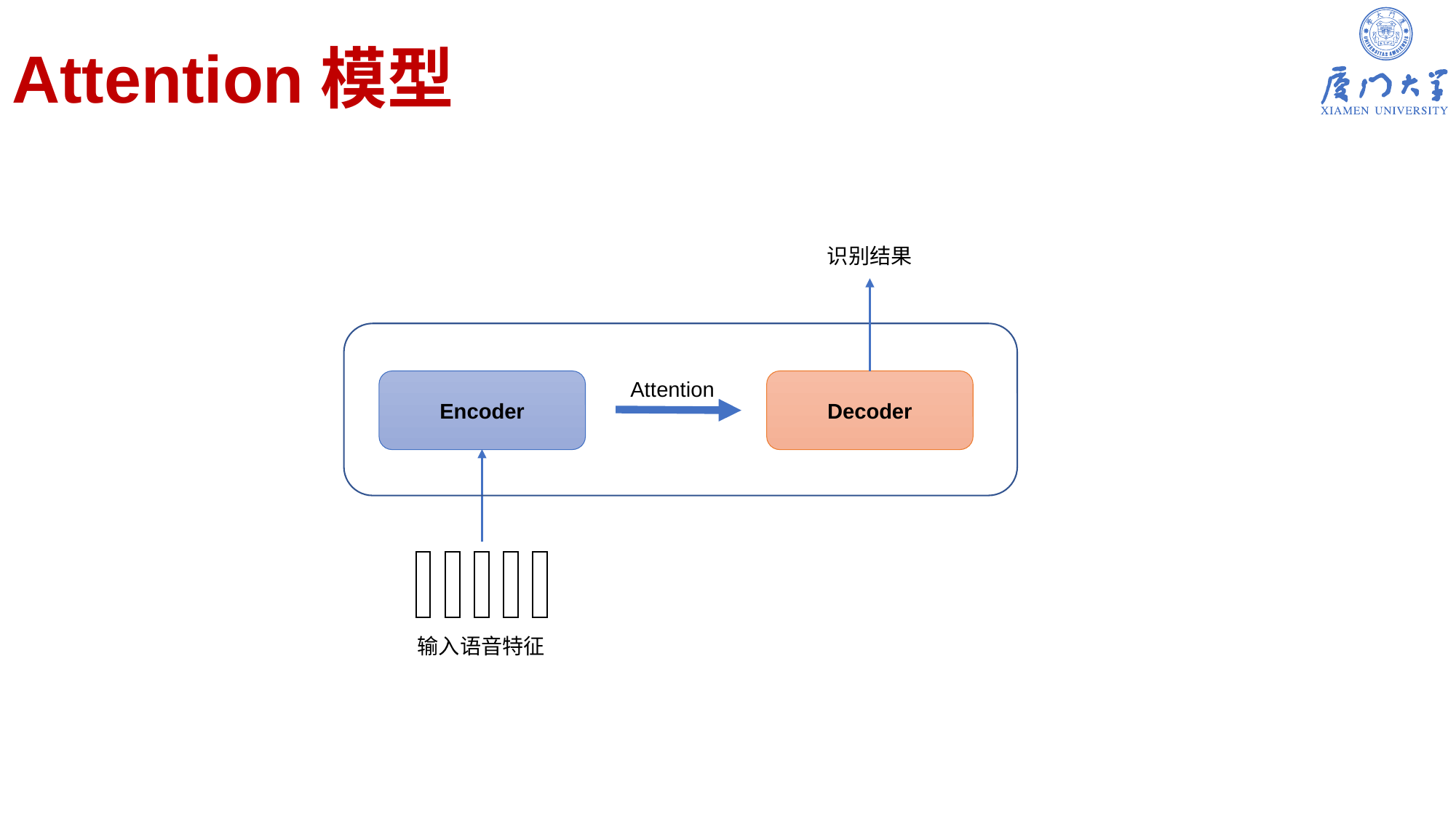

# Attention模型
识别结果

Encoder
Decoder

输入语音特征
Attention